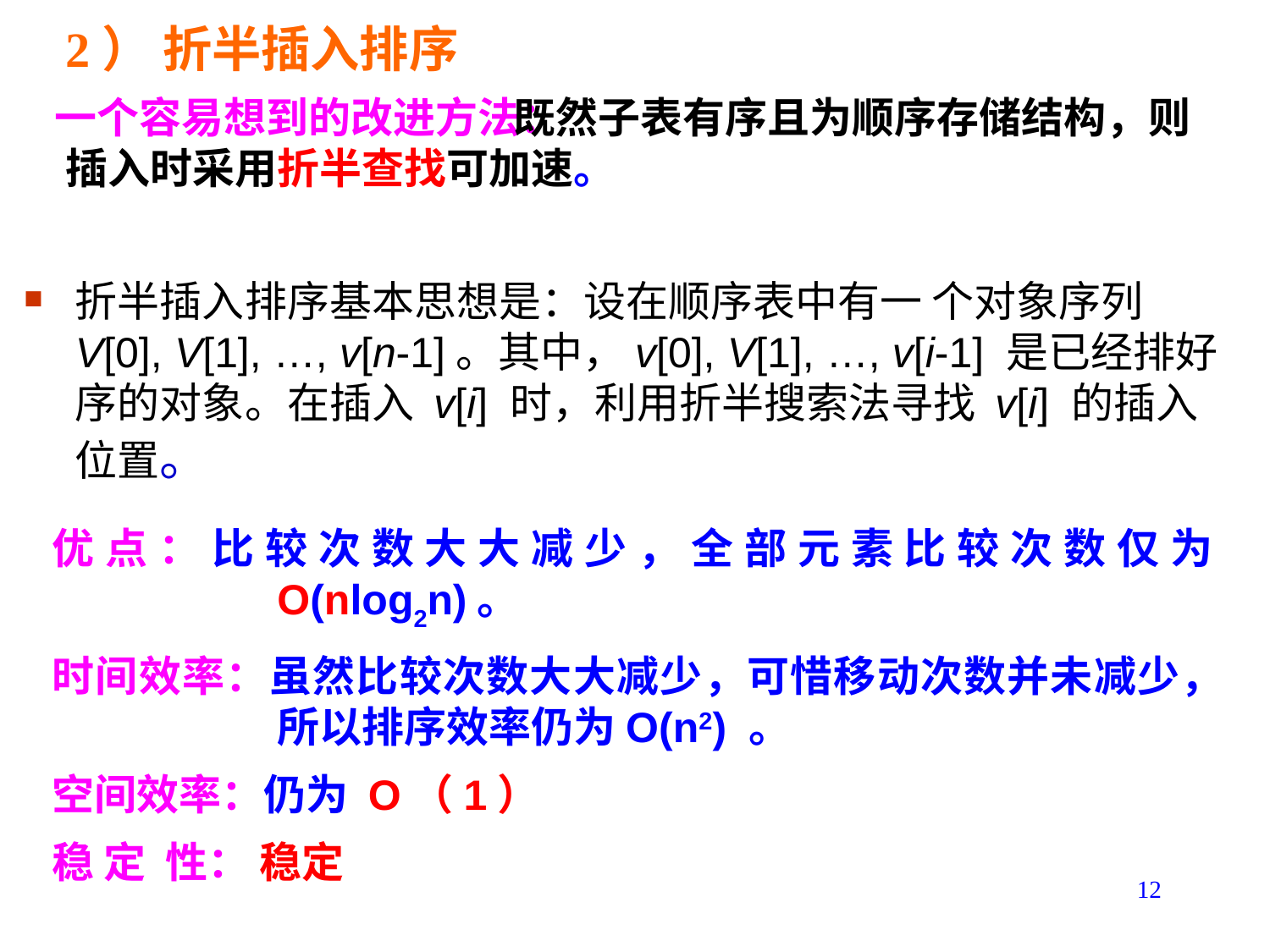

# 2） 折半插入排序
一个容易想到的改进方法：
                                              既然子表有序且为顺序存储结构，则插入时采用折半查找可加速。
折半插入排序基本思想是：设在顺序表中有一 个对象序列 V[0], V[1], …, v[n-1]。其中，v[0], V[1], …, v[i-1] 是已经排好序的对象。在插入 v[i] 时，利用折半搜索法寻找 v[i] 的插入位置。
优点：比较次数大大减少，全部元素比较次数仅为O(nlog2n)。
时间效率：虽然比较次数大大减少，可惜移动次数并未减少， 所以排序效率仍为O(n2) 。
空间效率：仍为 O（1）
稳 定  性： 稳定
12